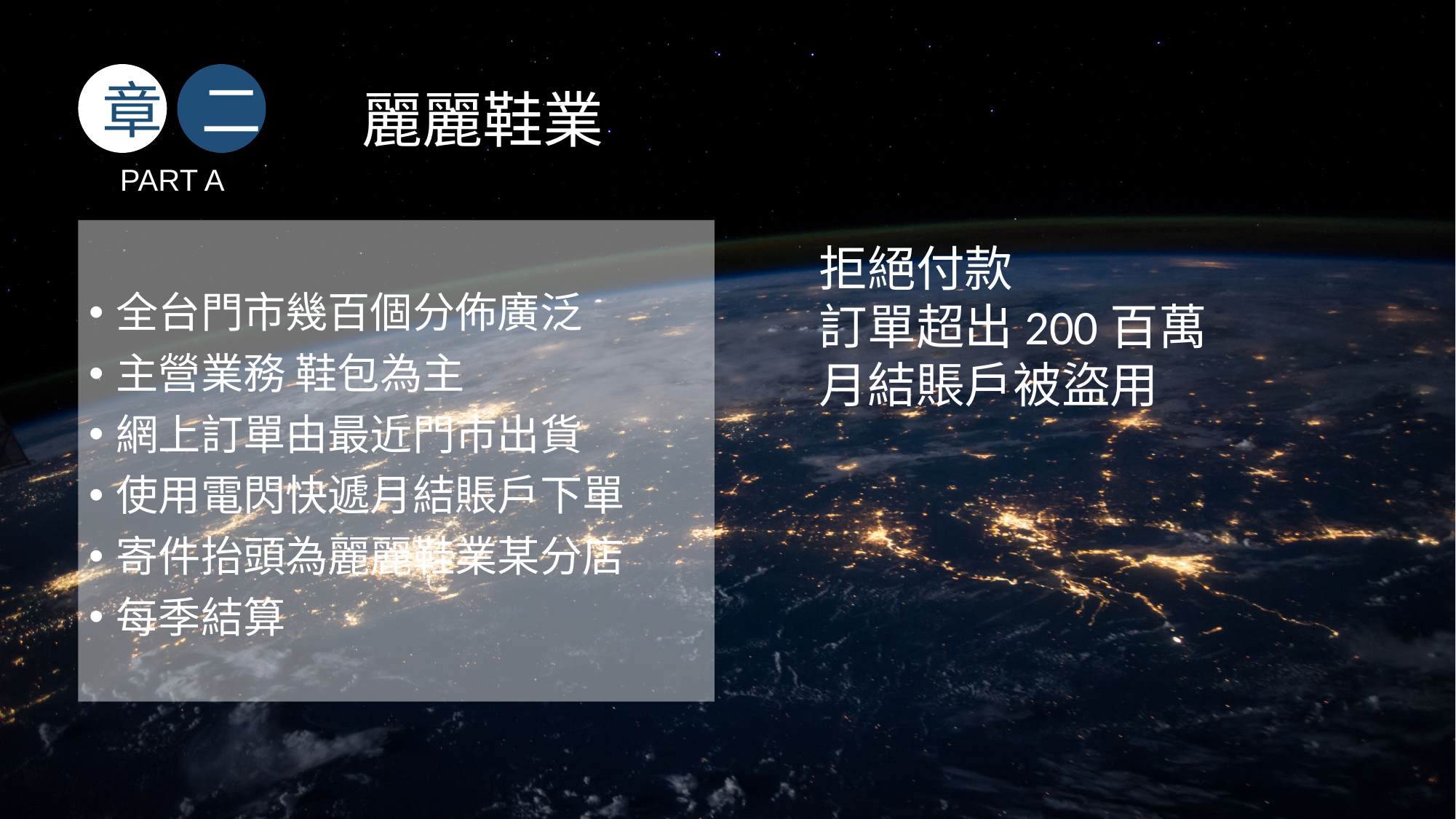

章
二
麗麗鞋業
PART A

全台門市幾百個分佈廣泛
主營業務 鞋包為主
網上訂單由最近門市出貨
使用電閃快遞月結賬戶下單
寄件抬頭為麗麗鞋業某分店
每季結算

拒絕付款
訂單超出200百萬
月結賬戶被盜用